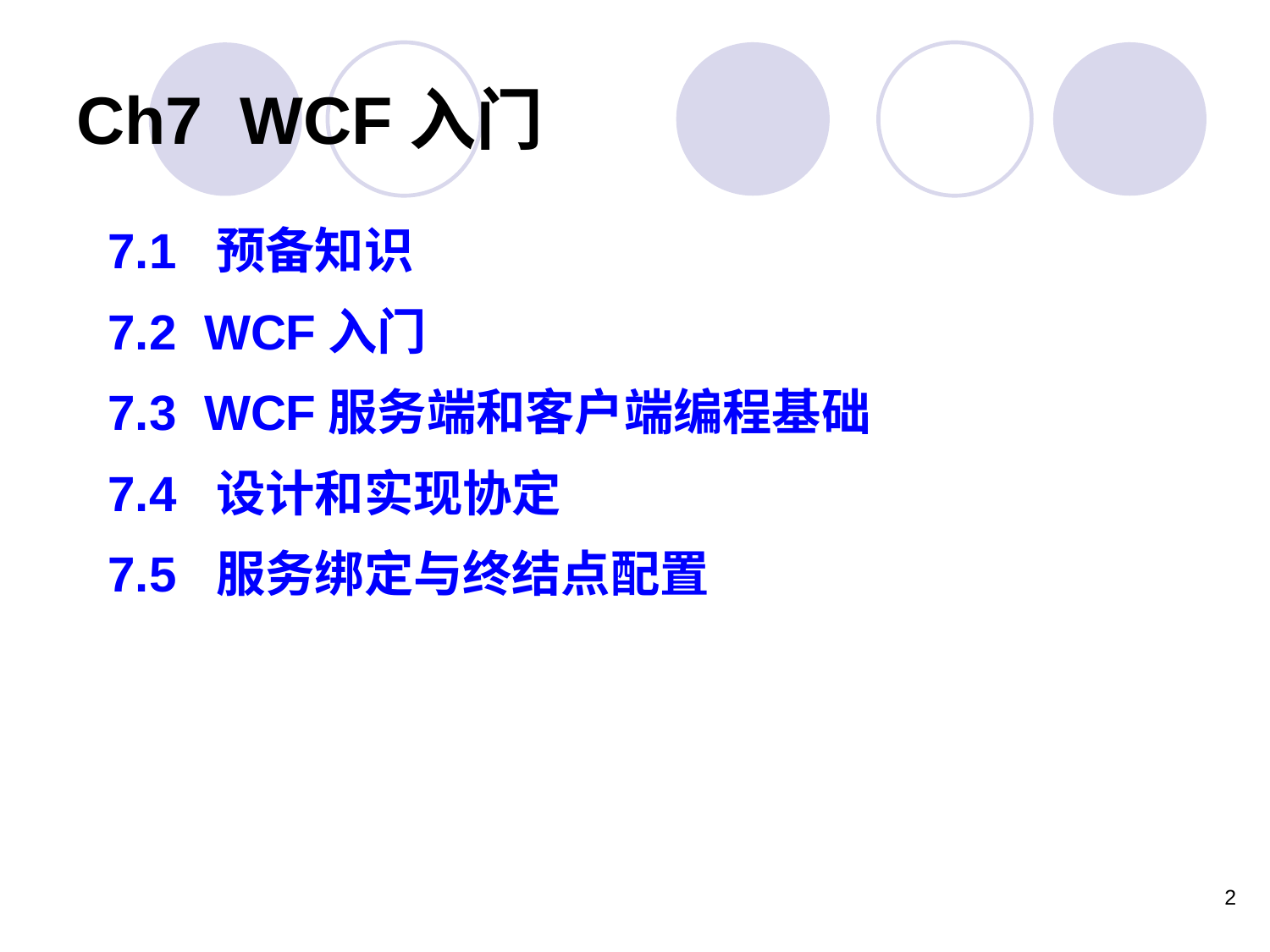

# Ch7  WCF入门
7.1  预备知识
7.2  WCF入门
7.3  WCF服务端和客户端编程基础
7.4  设计和实现协定
7.5  服务绑定与终结点配置
2